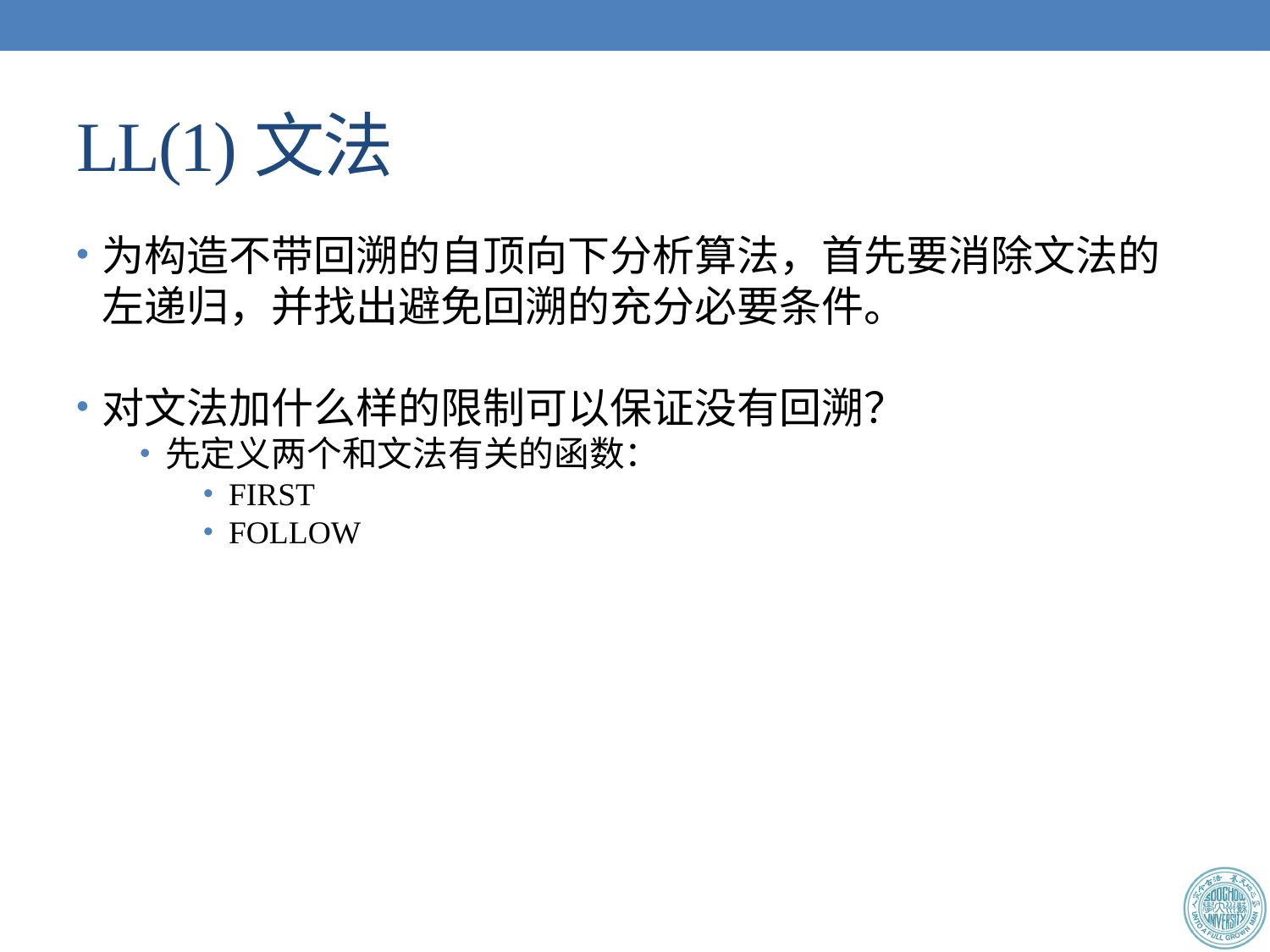

# LL(1)文法
为构造不带回溯的自顶向下分析算法，首先要消除文法的左递归，并找出避免回溯的充分必要条件。

对文法加什么样的限制可以保证没有回溯？
先定义两个和文法有关的函数：
FIRST
FOLLOW